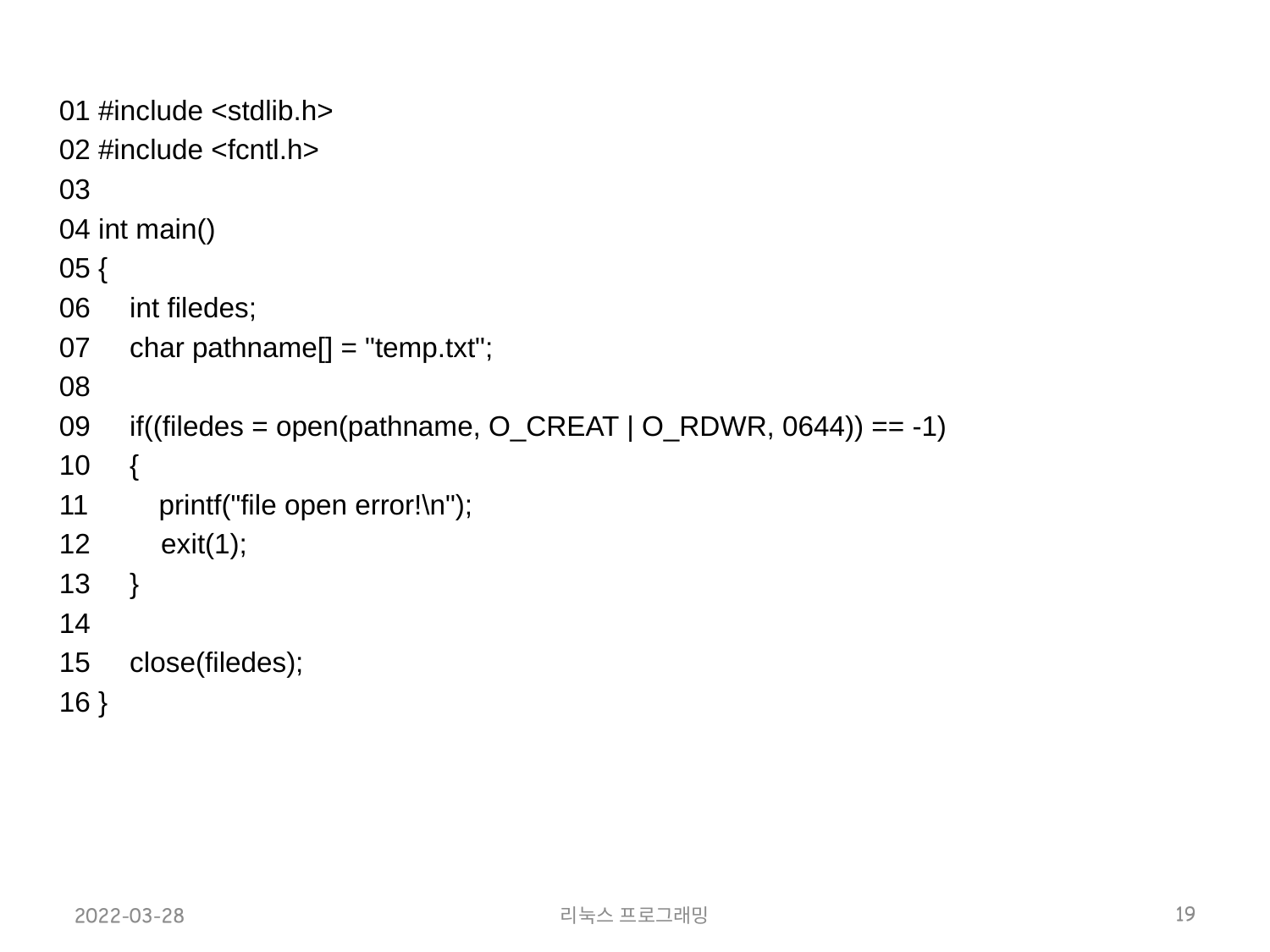

01 #include <stdlib.h>
02 #include <fcntl.h>
03
04 int main()
05 {
06     int filedes;
07     char pathname[] = "temp.txt";
08
09     if((filedes = open(pathname, O_CREAT | O_RDWR, 0644)) == -1)
10     {
11         printf("file open error!\n");
12         exit(1);
13     }
14
15     close(filedes);
16 }
2022-03-28
리눅스 프로그래밍
19